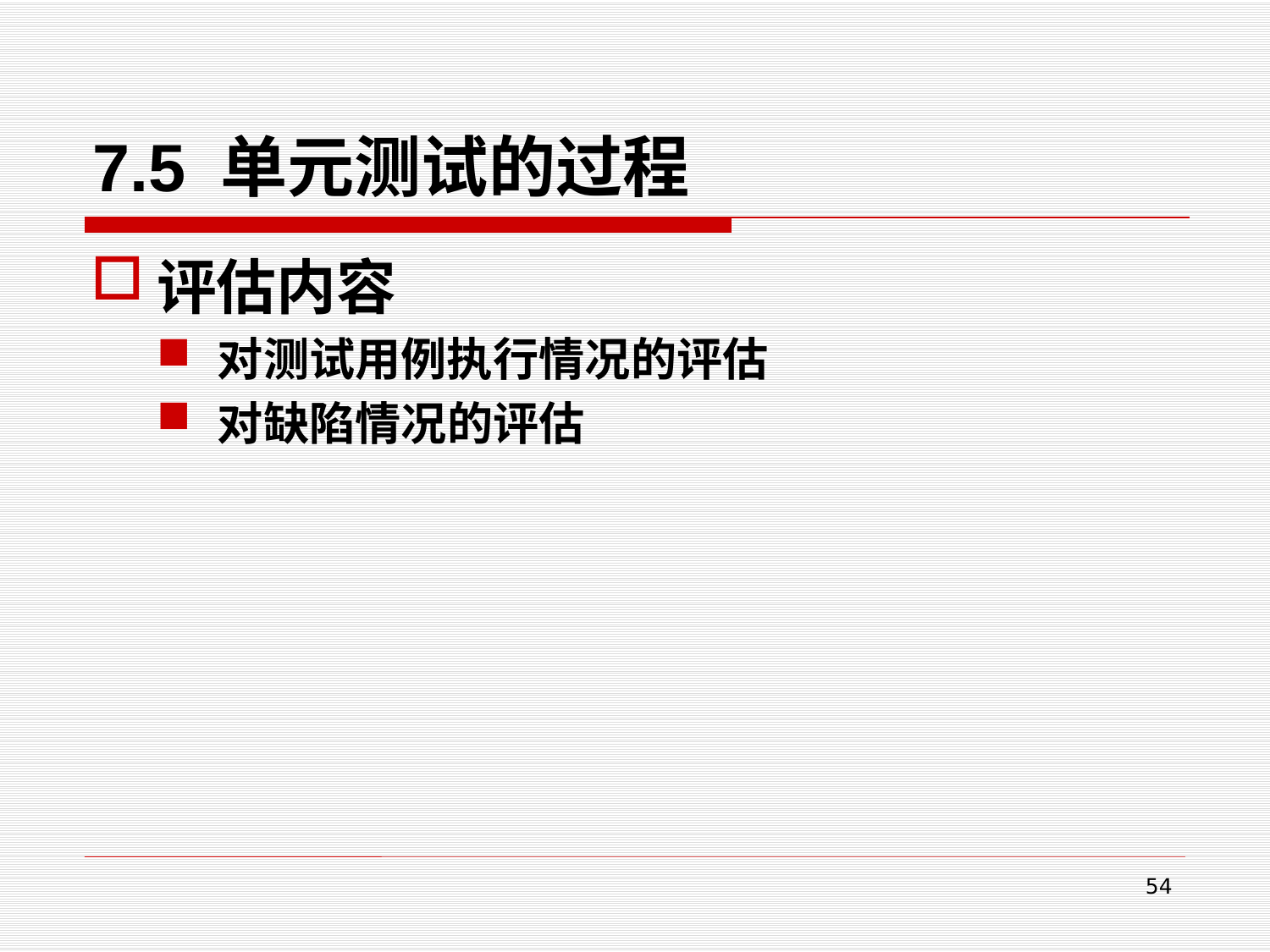

# 7.5 单元测试的过程
评估内容
对测试用例执行情况的评估
对缺陷情况的评估
54